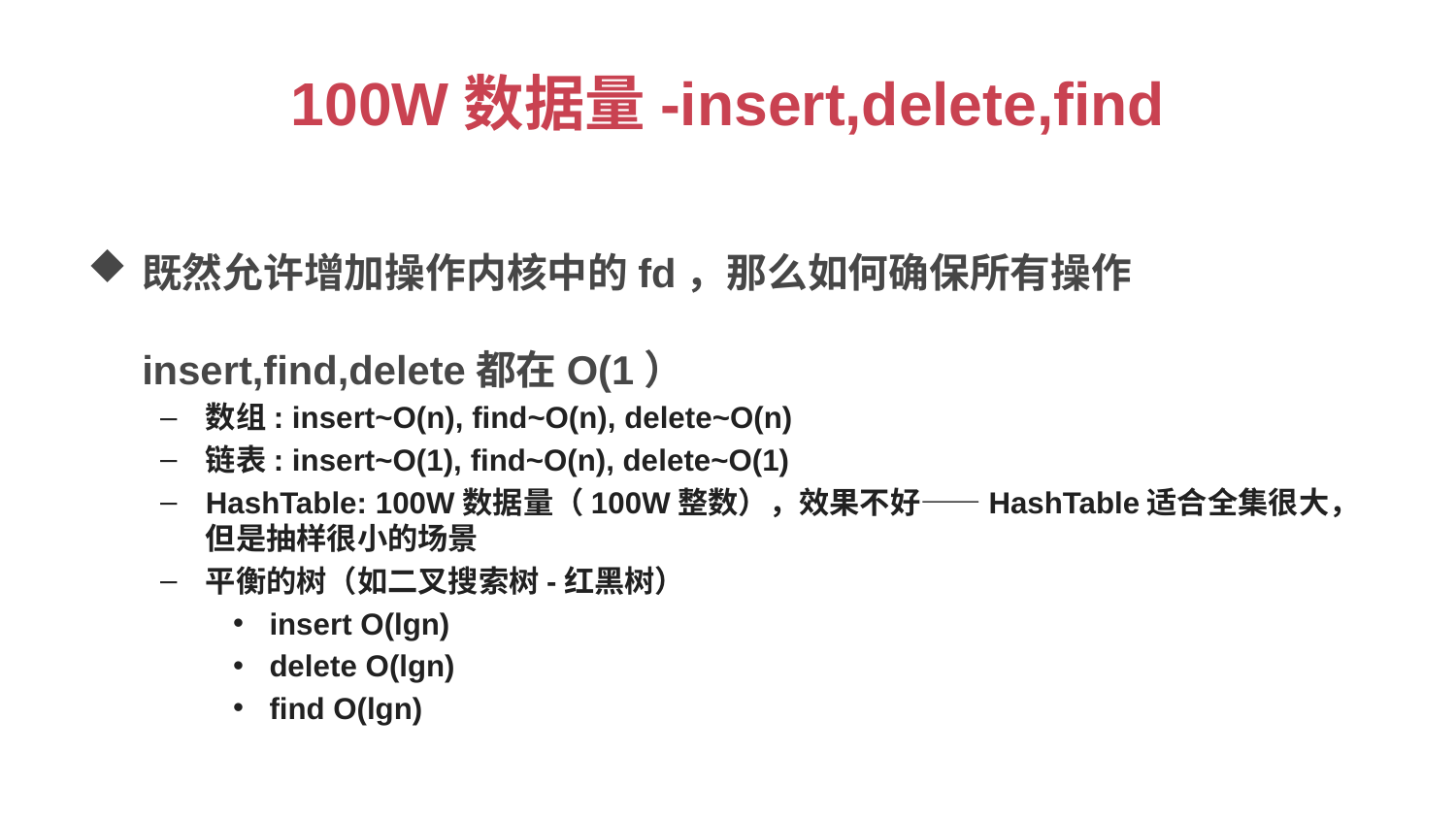

# 100W数据量-insert,delete,find
既然允许增加操作内核中的fd，那么如何确保所有操作insert,find,delete都在O(1）
数组: insert~O(n), find~O(n), delete~O(n)
链表: insert~O(1), find~O(n), delete~O(1)
HashTable: 100W数据量（100W整数），效果不好——HashTable适合全集很大，但是抽样很小的场景
平衡的树（如二叉搜索树-红黑树）
insert O(lgn)
delete O(lgn)
find O(lgn)